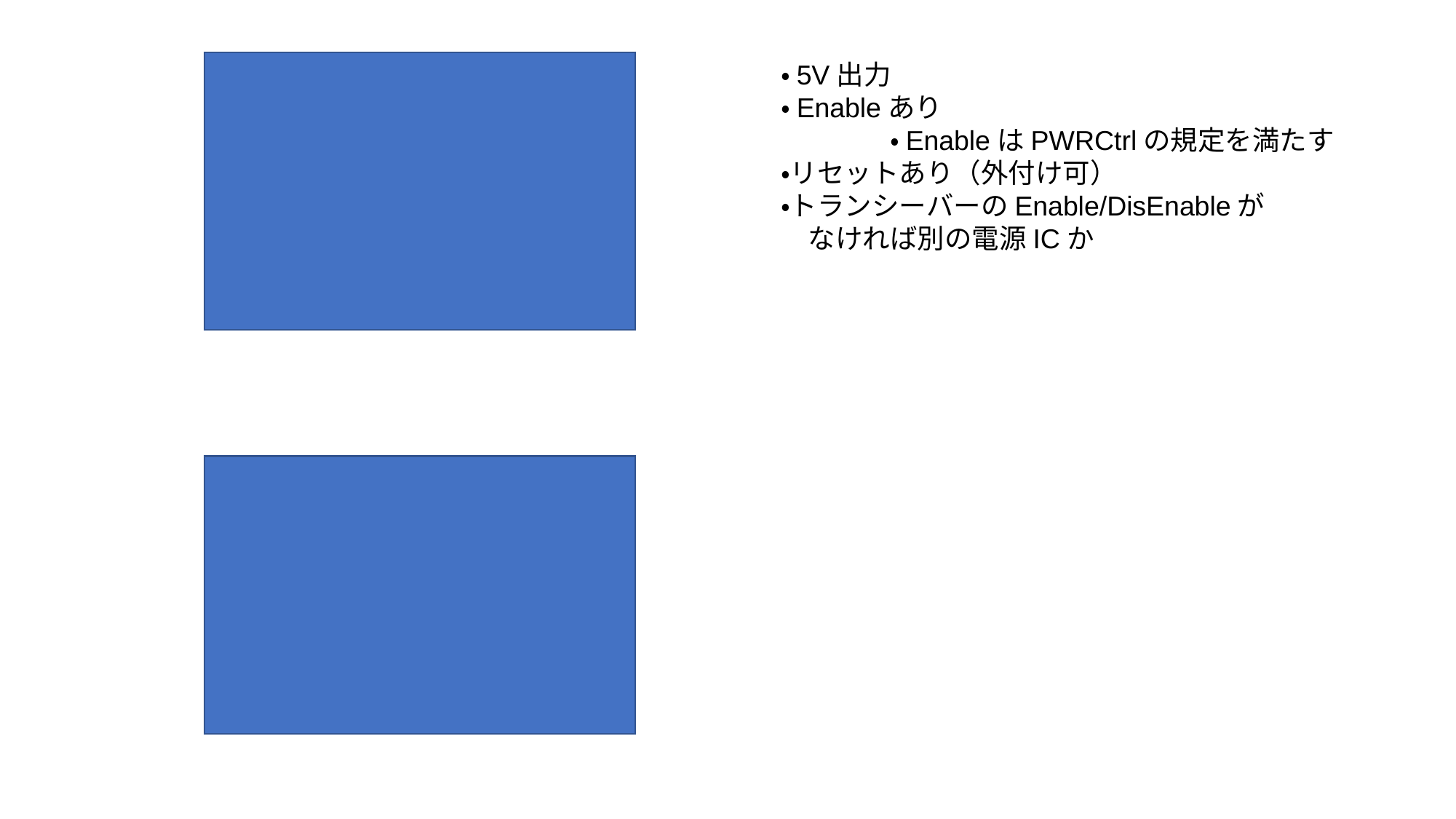

・5V出力
・Enableあり
	・EnableはPWRCtrlの規定を満たす
・リセットあり（外付け可）
・トランシーバーのEnable/DisEnableが
　なければ別の電源ICか